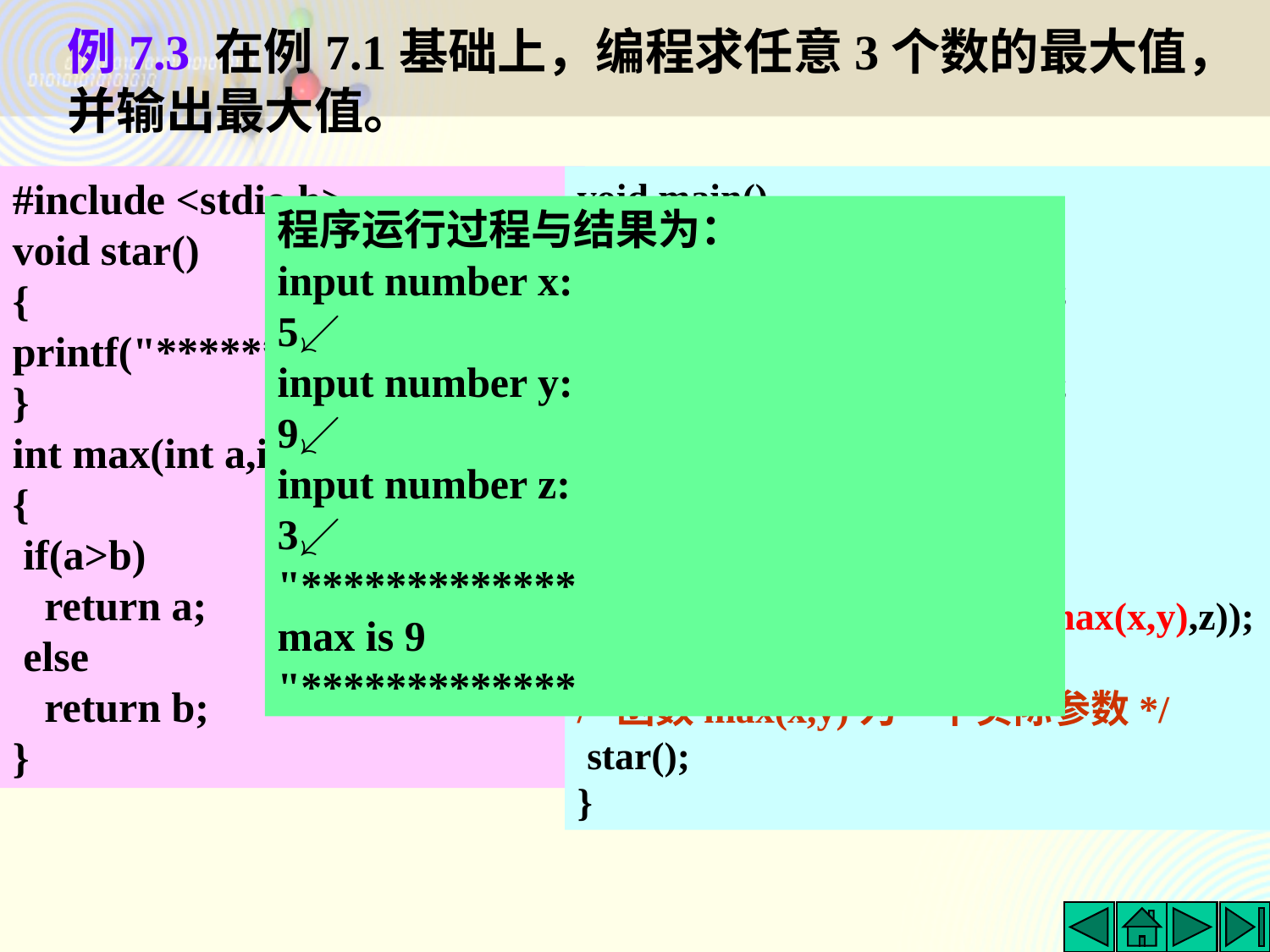

# 例7.3 在例7.1基础上，编程求任意3个数的最大值，并输出最大值。
#include <stdio.h>
void star()
{
printf("*************\n");
}
int max(int a,int b)
{
 if(a>b)
   return a;
 else
   return b;
}
void main()
{int x,y,z;
 printf("input number x:\n");
 scanf("%d",&x);
 printf("input number y:\n");
 scanf("%d",&y);
 printf("input number z:\n");
 scanf("%d",&z);
 star();
 printf("max is %d\n",max(max(x,y),z));
/*函数max(x,y)为一个实际参数*/
 star();
}
程序运行过程与结果为：
input number x:
5↙
input number y:
9↙
input number z:
3↙
"*************
max is 9
"*************